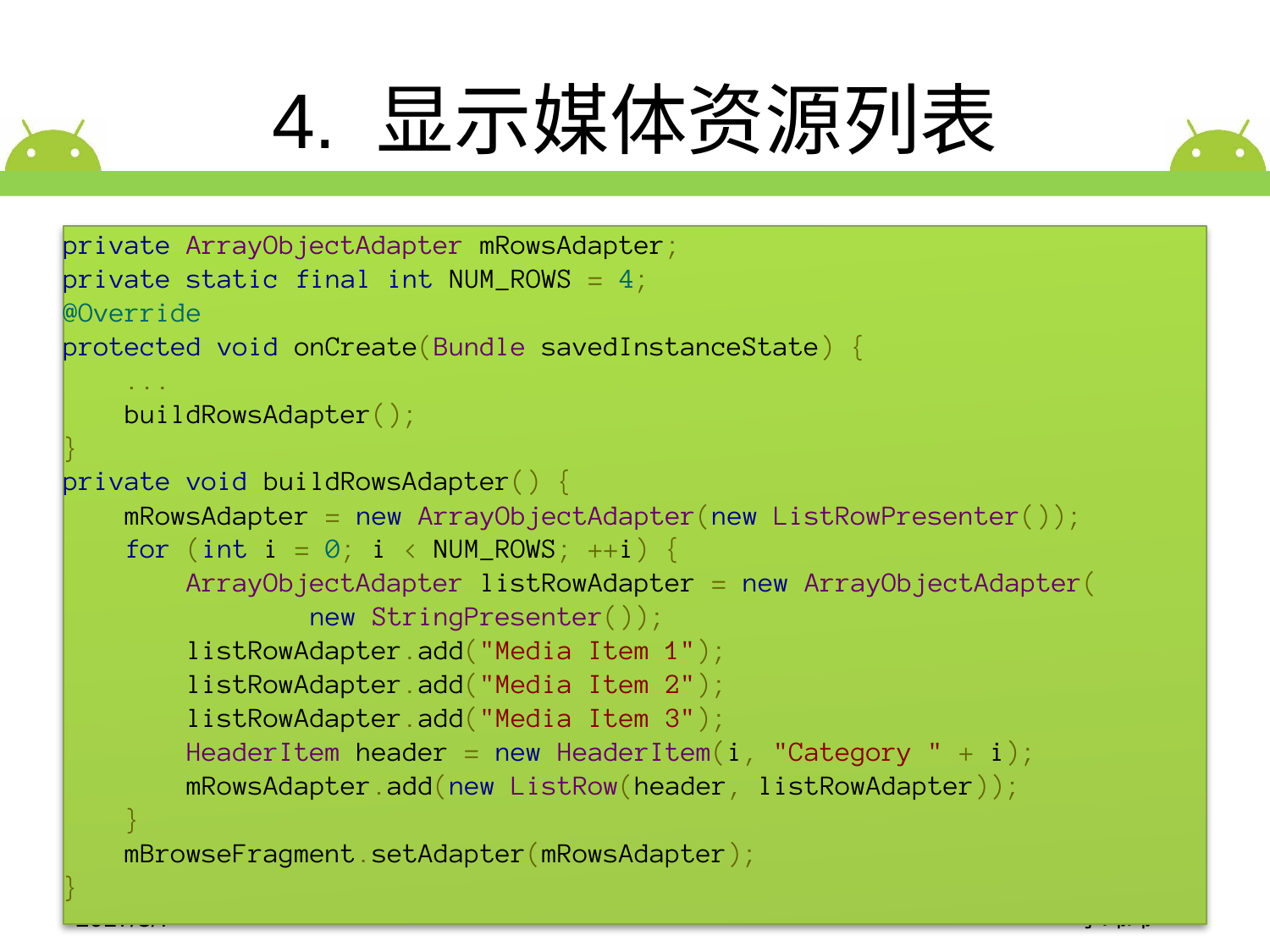

# 4. 显示媒体资源列表
构造Adapter并与BrowseFragment关联
private ArrayObjectAdapter mRowsAdapter;
private static final int NUM_ROWS = 4;
@Override
protected void onCreate(Bundle savedInstanceState) {
    ...
    buildRowsAdapter();
}
private void buildRowsAdapter() {
    mRowsAdapter = new ArrayObjectAdapter(new ListRowPresenter());
    for (int i = 0; i < NUM_ROWS; ++i) {
        ArrayObjectAdapter listRowAdapter = new ArrayObjectAdapter(
                new StringPresenter());
        listRowAdapter.add("Media Item 1");
        listRowAdapter.add("Media Item 2");
        listRowAdapter.add("Media Item 3");
        HeaderItem header = new HeaderItem(i, "Category " + i);
        mRowsAdapter.add(new ListRow(header, listRowAdapter));
    }
    mBrowseFragment.setAdapter(mRowsAdapter);
}